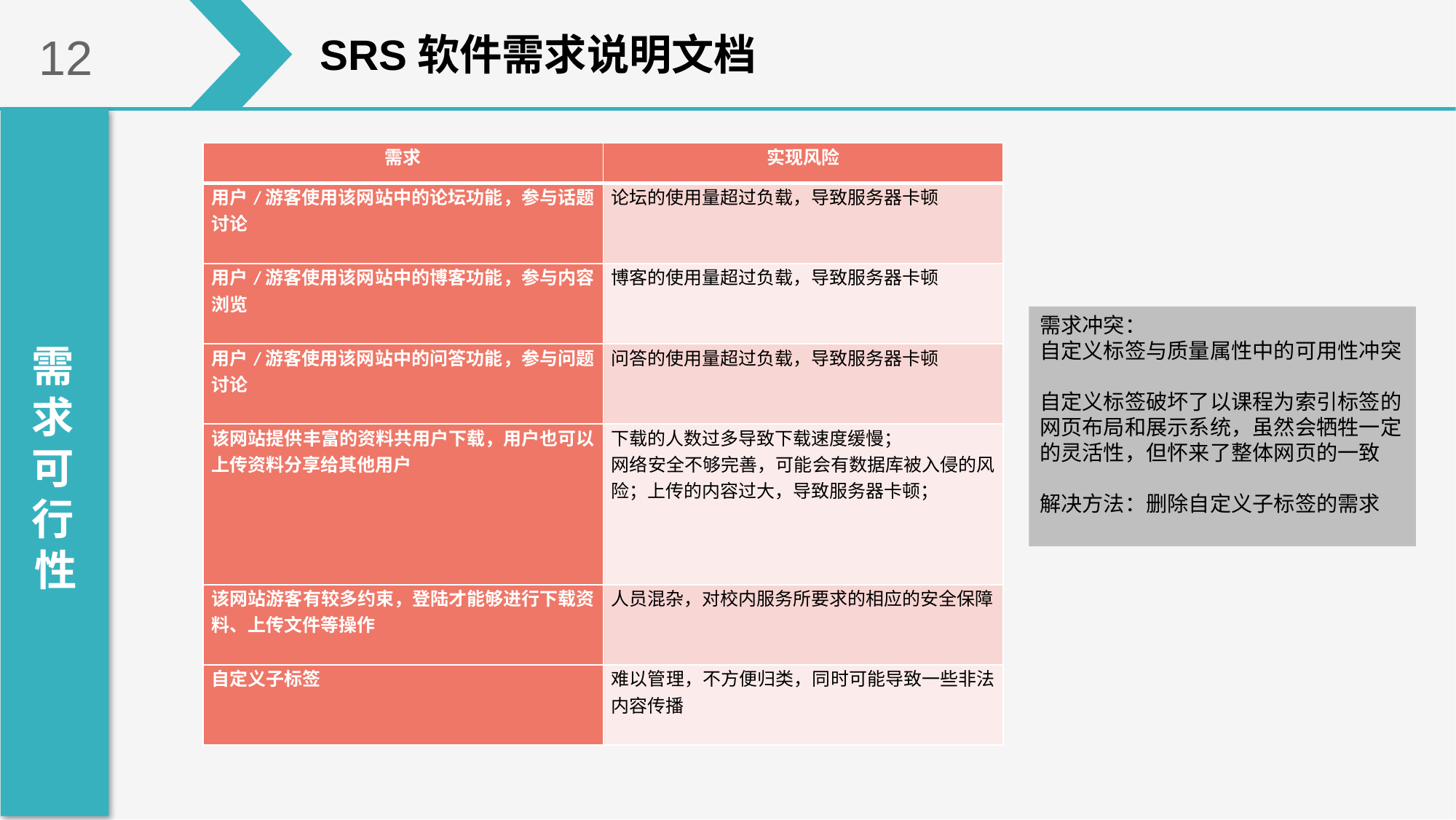

12
SRS软件需求说明文档

| 需求 | 实现风险 |
| --- | --- |
| 用户/游客使用该网站中的论坛功能，参与话题讨论 | 论坛的使用量超过负载，导致服务器卡顿 |
| 用户/游客使用该网站中的博客功能，参与内容浏览 | 博客的使用量超过负载，导致服务器卡顿 |
| 用户/游客使用该网站中的问答功能，参与问题讨论 | 问答的使用量超过负载，导致服务器卡顿 |
| 该网站提供丰富的资料共用户下载，用户也可以上传资料分享给其他用户 | 下载的人数过多导致下载速度缓慢； 网络安全不够完善，可能会有数据库被入侵的风险；上传的内容过大，导致服务器卡顿； |
| 该网站游客有较多约束，登陆才能够进行下载资料、上传文件等操作 | 人员混杂，对校内服务所要求的相应的安全保障 |
| 自定义子标签 | 难以管理，不方便归类，同时可能导致一些非法内容传播 |
需求冲突：
自定义标签与质量属性中的可用性冲突

自定义标签破坏了以课程为索引标签的网页布局和展示系统，虽然会牺牲一定的灵活性，但怀来了整体网页的一致

解决方法：删除自定义子标签的需求

需求可行性